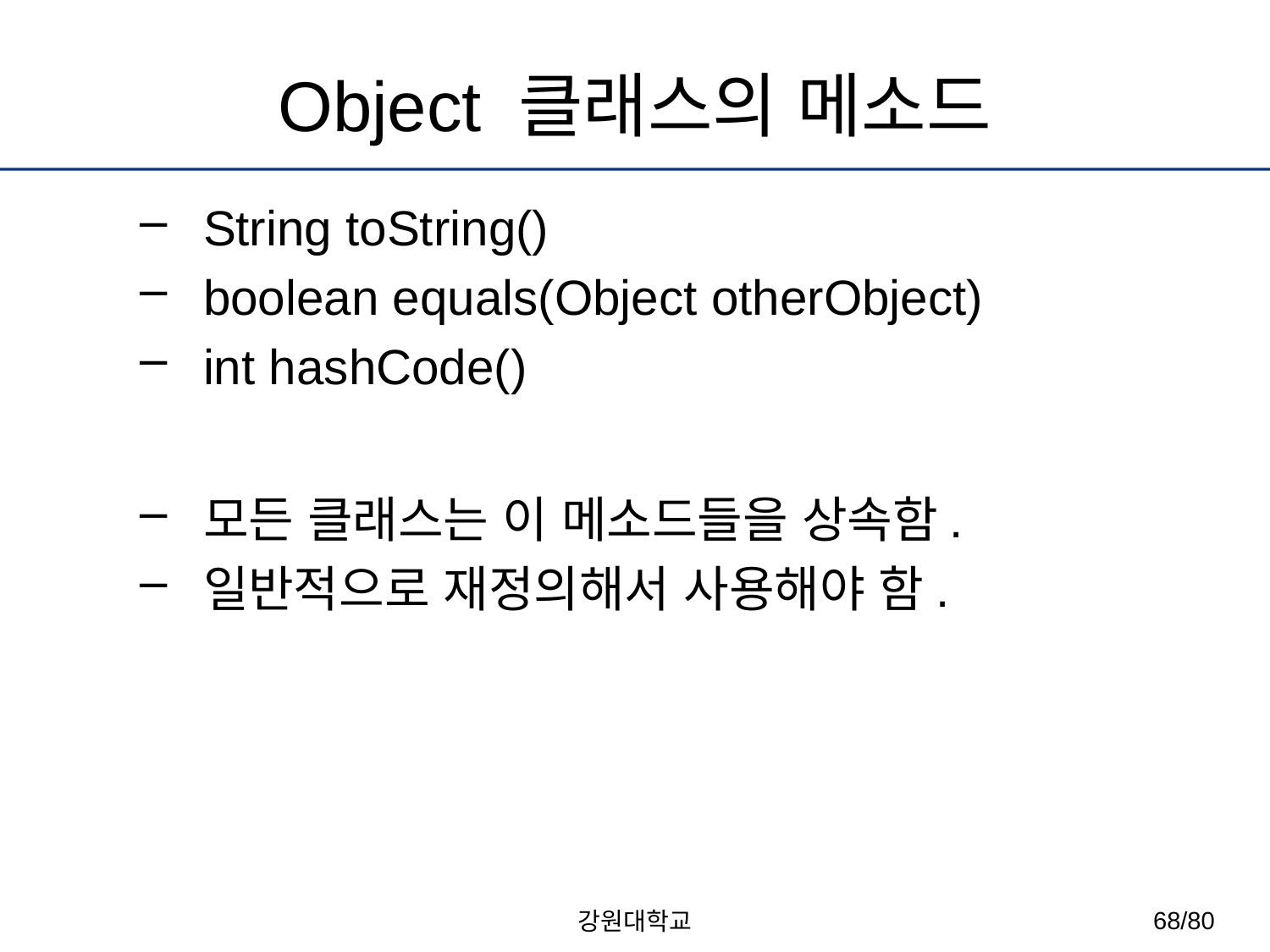

# Object 클래스의 메소드

String toString()
boolean equals(Object otherObject)
int hashCode()

모든 클래스는 이 메소드들을 상속함.
일반적으로 재정의해서 사용해야 함.
강원대학교